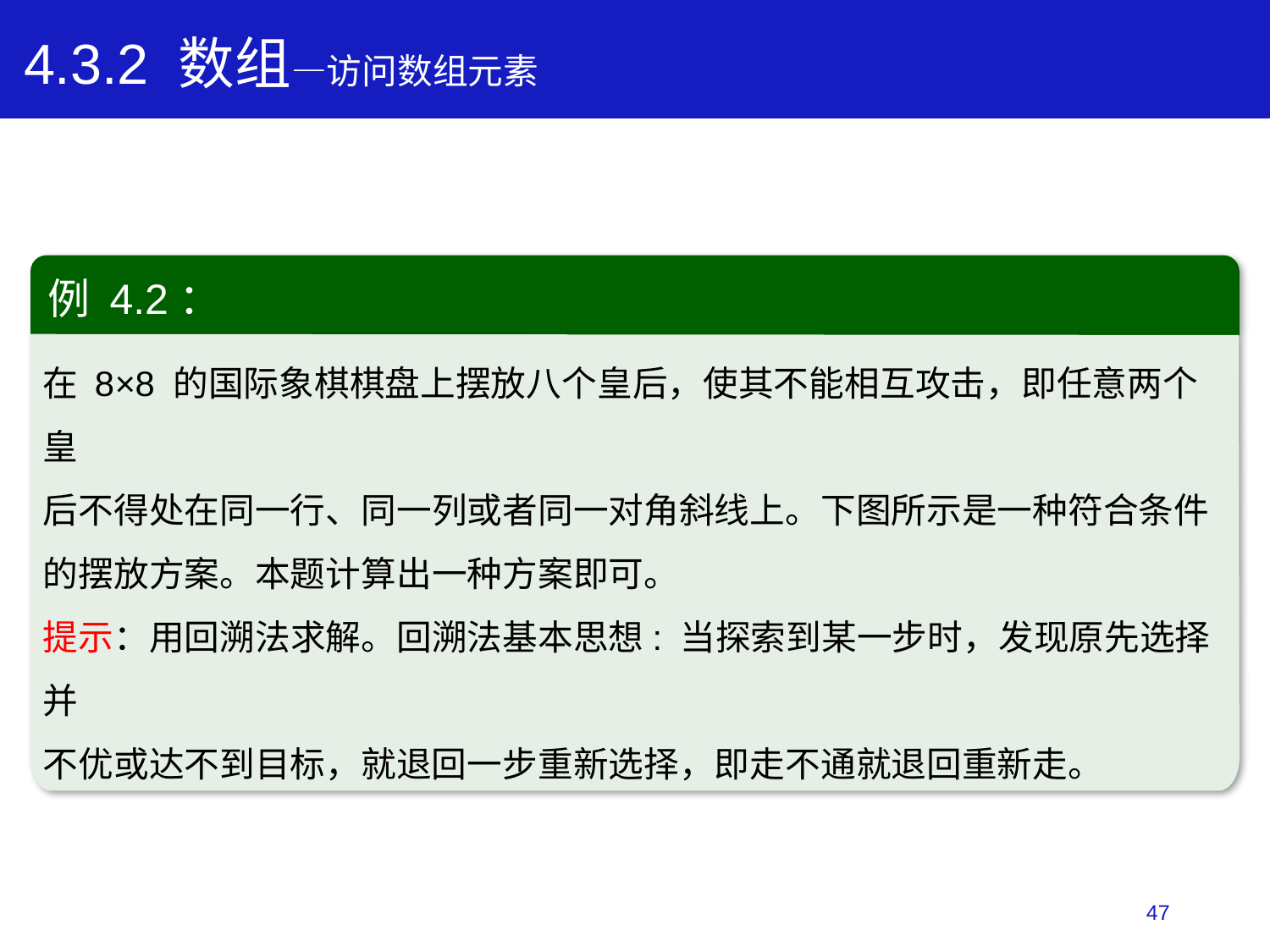

4.3.2 数组—访问数组元素
例 4.2：
在 8×8 的国际象棋棋盘上摆放八个皇后，使其不能相互攻击，即任意两个皇
后不得处在同一行、同一列或者同一对角斜线上。下图所示是一种符合条件的摆放方案。本题计算出一种方案即可。
提示：用回溯法求解。回溯法基本思想: 当探索到某一步时，发现原先选择并
不优或达不到目标，就退回一步重新选择，即走不通就退回重新走。
47